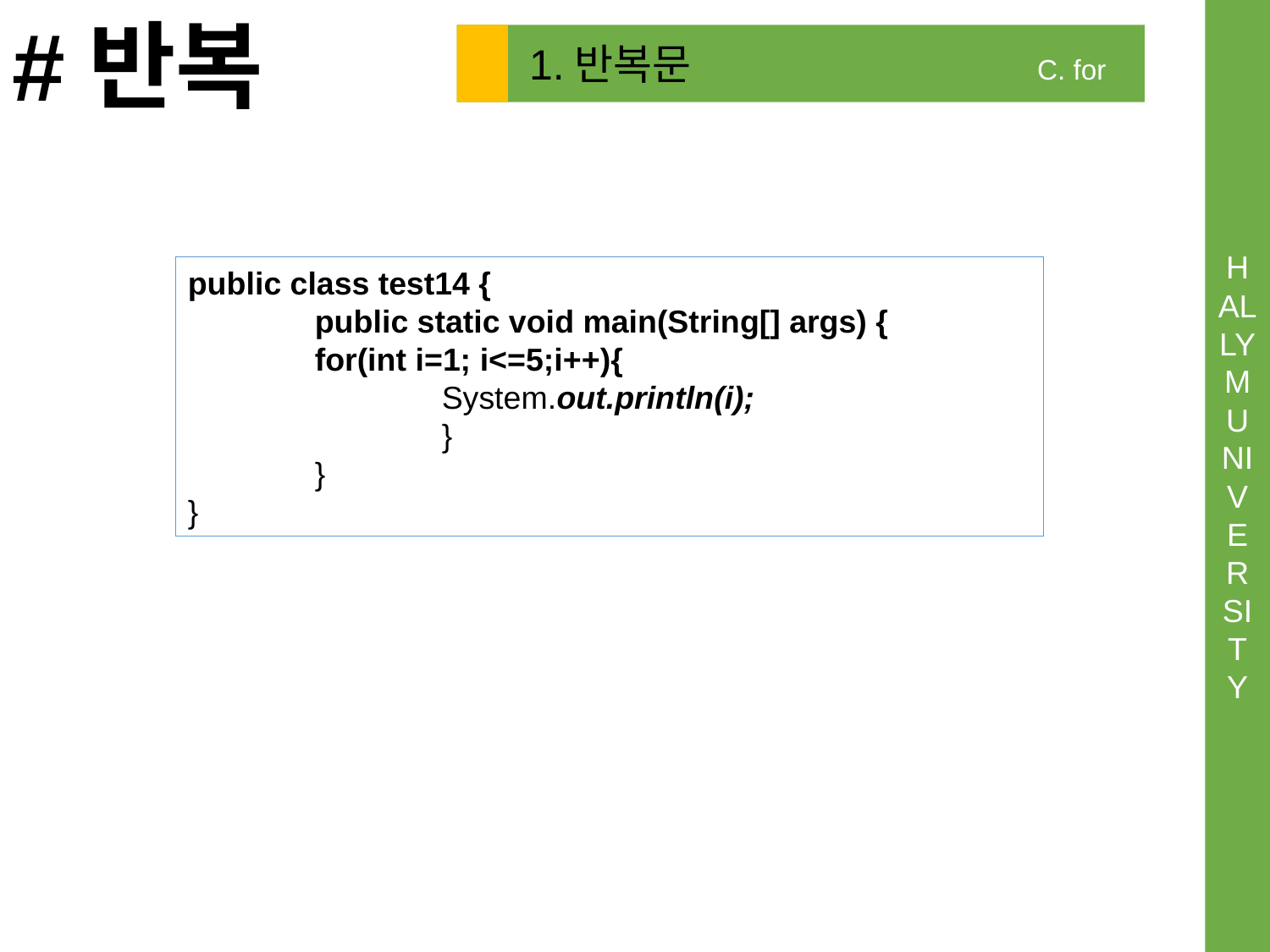

#반복
1.반복문	  		C. for
public class test14 {
	public static void main(String[] args) {
	for(int i=1; i<=5;i++){
		System.out.println(i);
		}
	}
}